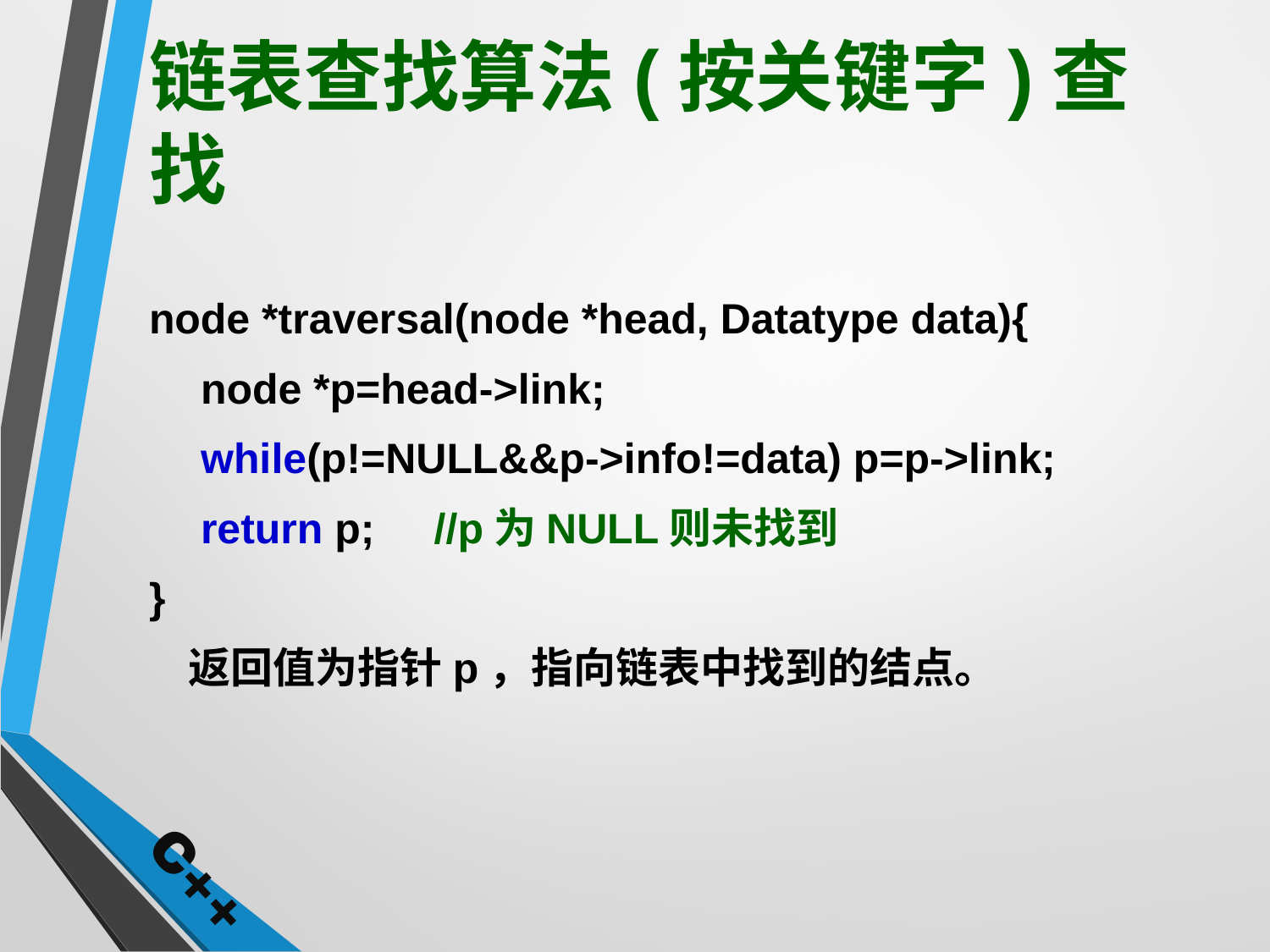

# 链表查找算法(按关键字)查找
node *traversal(node *head, Datatype data){
	 node *p=head->link;
	 while(p!=NULL&&p->info!=data) p=p->link;
	 return p;     //p为NULL则未找到
}
	返回值为指针p，指向链表中找到的结点。